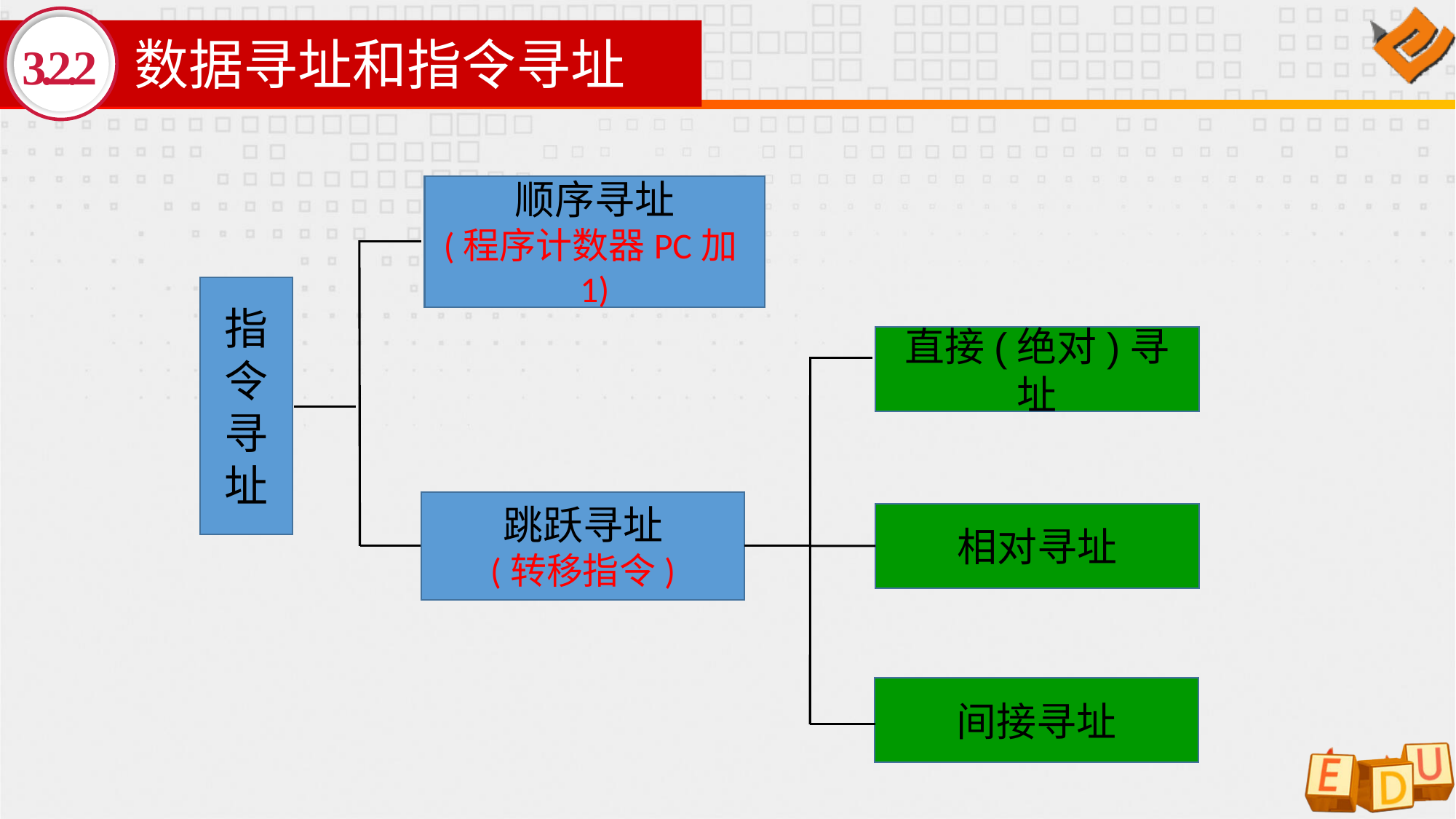

# 数据寻址和指令寻址
3.2.2
顺序寻址
(程序计数器PC加1)
指令寻址
直接(绝对)寻址
跳跃寻址
(转移指令)
相对寻址
间接寻址